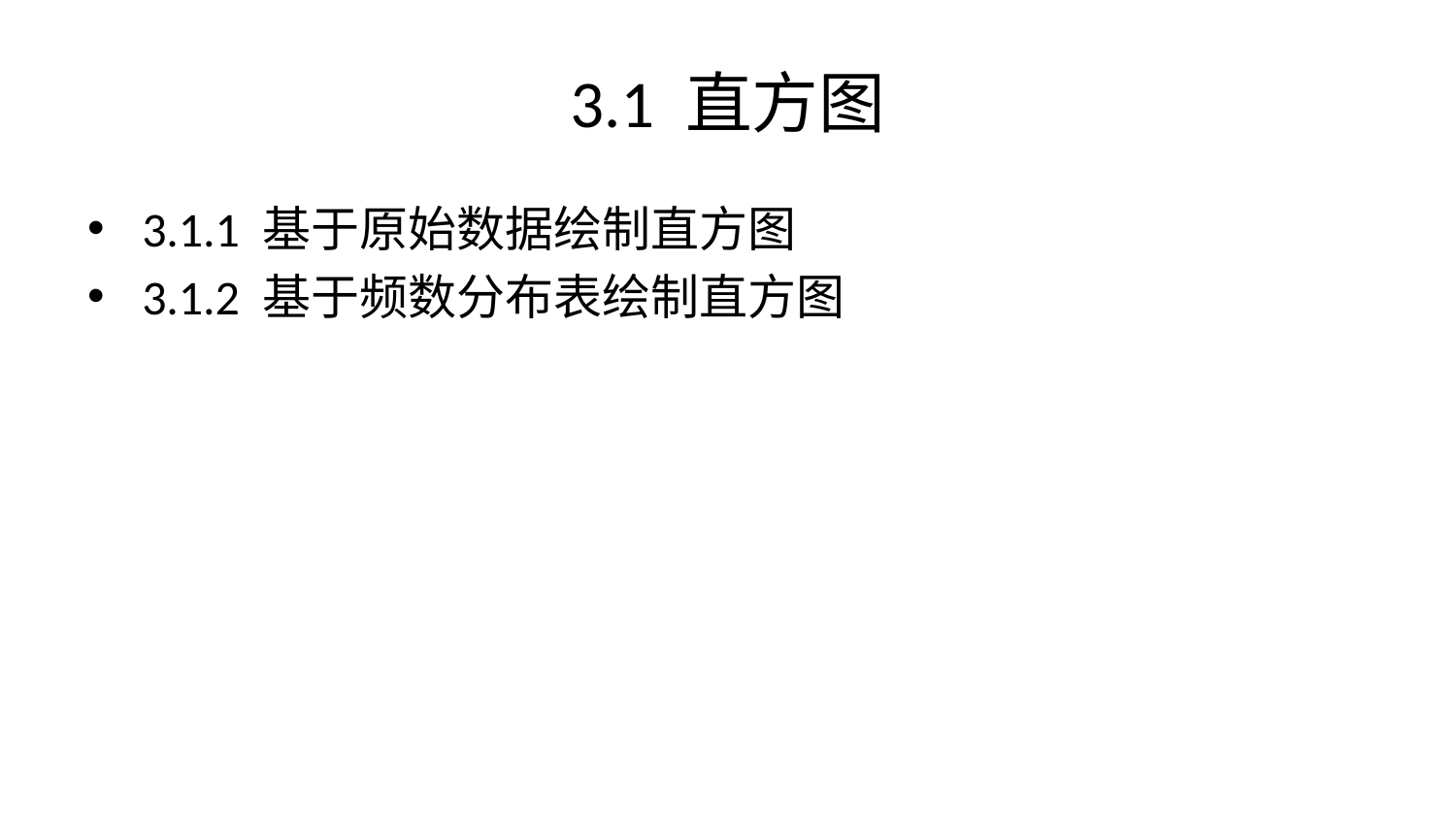

# 3.1 直方图
3.1.1 基于原始数据绘制直方图
3.1.2 基于频数分布表绘制直方图